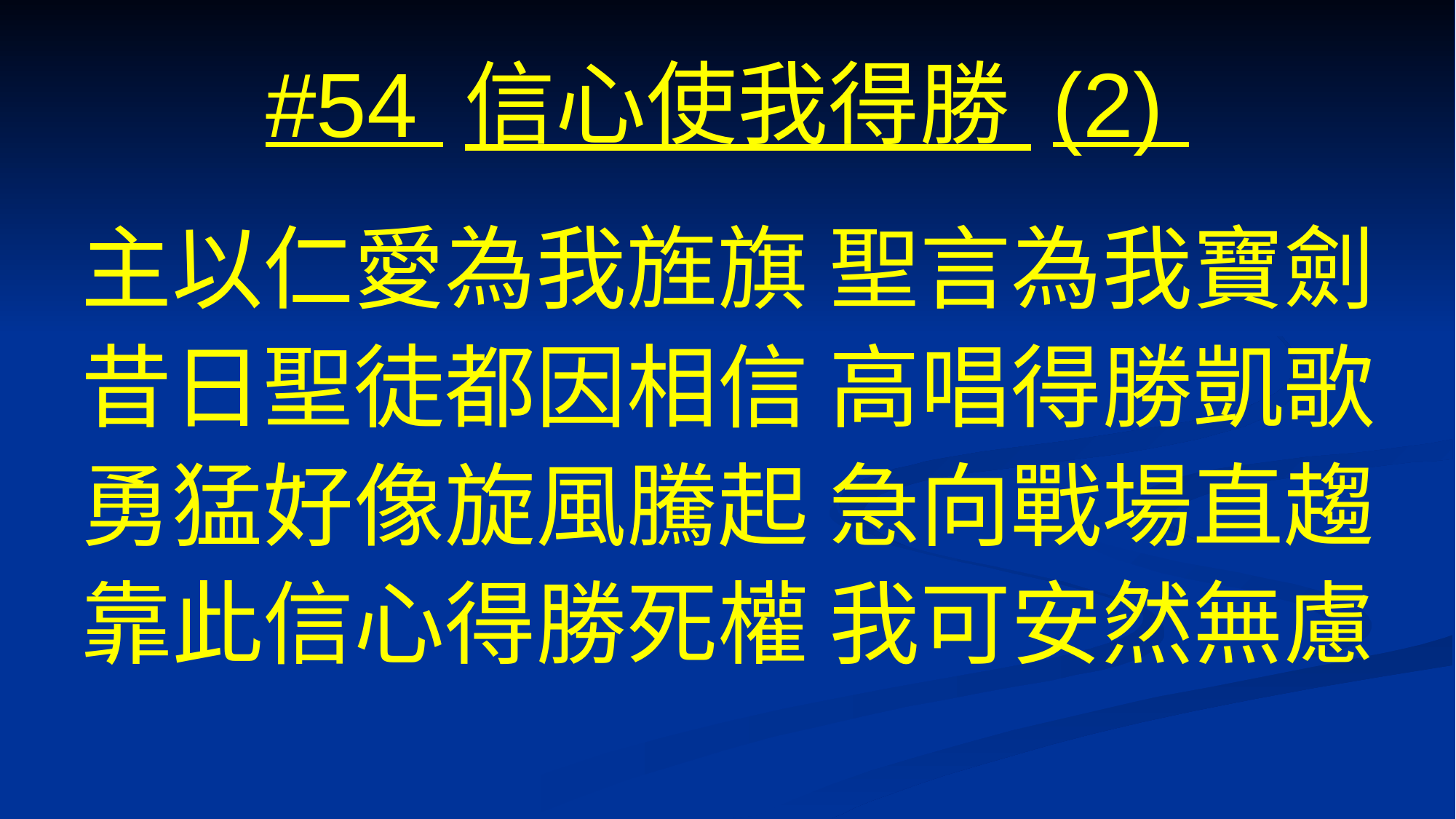

# #54 信心使我得勝 (2)
主以仁愛為我旌旗 聖言為我寶劍
昔日聖徒都因相信 高唱得勝凱歌
勇猛好像旋風騰起 急向戰場直趨
靠此信心得勝死權 我可安然無慮